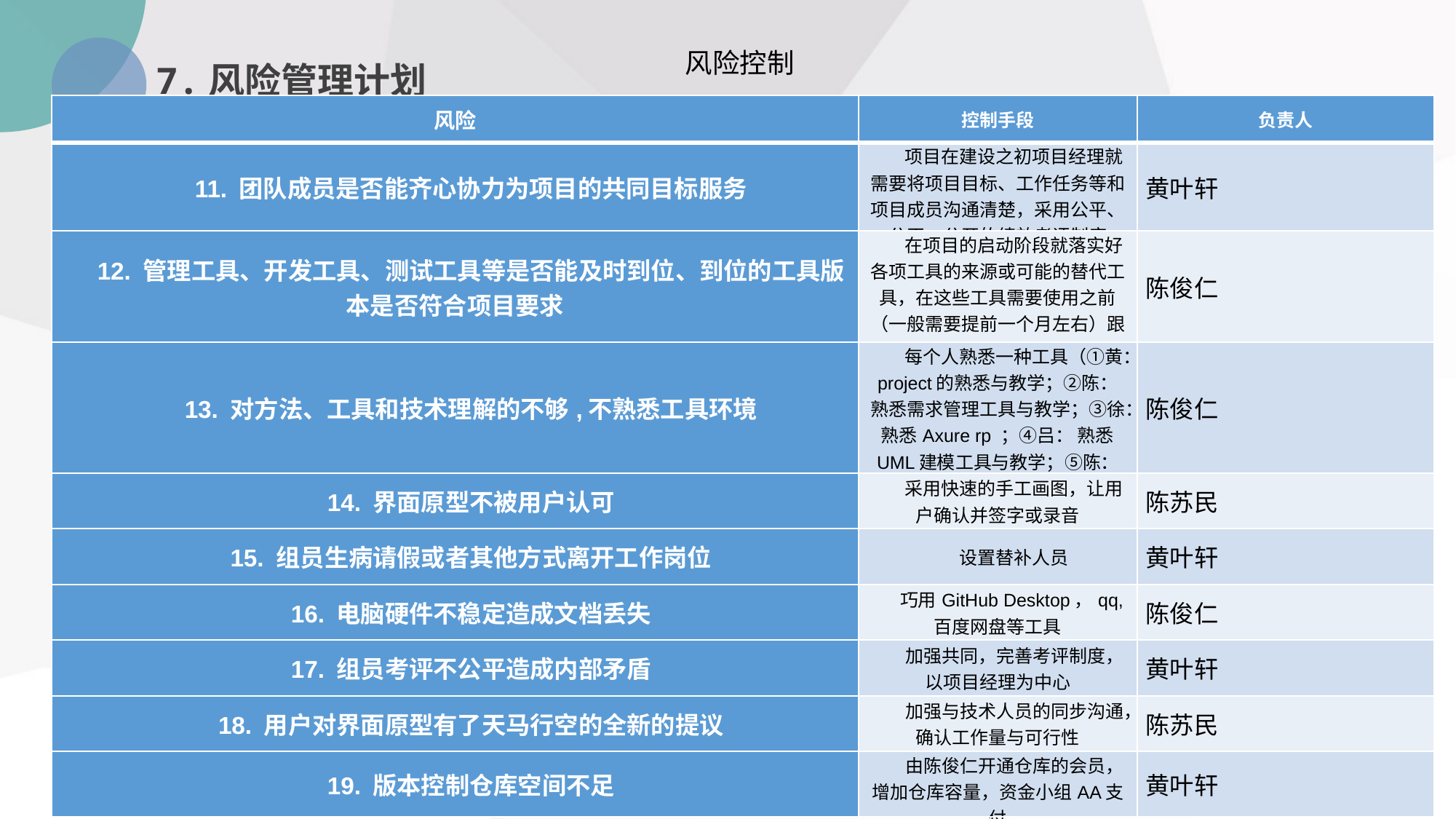

风险控制
7.风险管理计划
| 风险 | 控制手段 | 负责人 |
| --- | --- | --- |
| 11. 团队成员是否能齐心协力为项目的共同目标服务 | 项目在建设之初项目经理就需要将项目目标、工作任务等和项目成员沟通清楚，采用公平、公正、公开的绩效考评制度 | 黄叶轩 |
| 12. 管理工具、开发工具、测试工具等是否能及时到位、到位的工具版本是否符合项目要求 | 在项目的启动阶段就落实好各项工具的来源或可能的替代工具，在这些工具需要使用之前（一般需要提前一个月左右）跟踪并落实工具的到位事宜 | 陈俊仁 |
| 13. 对方法、工具和技术理解的不够,不熟悉工具环境 | 每个人熟悉一种工具（①黄：project的熟悉与教学；②陈： 熟悉需求管理工具与教学；③徐： 熟悉Axure rp ；④吕： 熟悉UML建模工具与教学；⑤陈：（git） | 陈俊仁 |
| 14. 界面原型不被用户认可 | 采用快速的手工画图，让用户确认并签字或录音 | 陈苏民 |
| 15. 组员生病请假或者其他方式离开工作岗位 | 设置替补人员 | 黄叶轩 |
| 16. 电脑硬件不稳定造成文档丢失 | 巧用GitHub Desktop，qq,百度网盘等工具 | 陈俊仁 |
| 17. 组员考评不公平造成内部矛盾 | 加强共同，完善考评制度，以项目经理为中心 | 黄叶轩 |
| 18. 用户对界面原型有了天马行空的全新的提议 | 加强与技术人员的同步沟通，确认工作量与可行性 | 陈苏民 |
| 19. 版本控制仓库空间不足 | 由陈俊仁开通仓库的会员，增加仓库容量，资金小组AA支付 | 黄叶轩 |